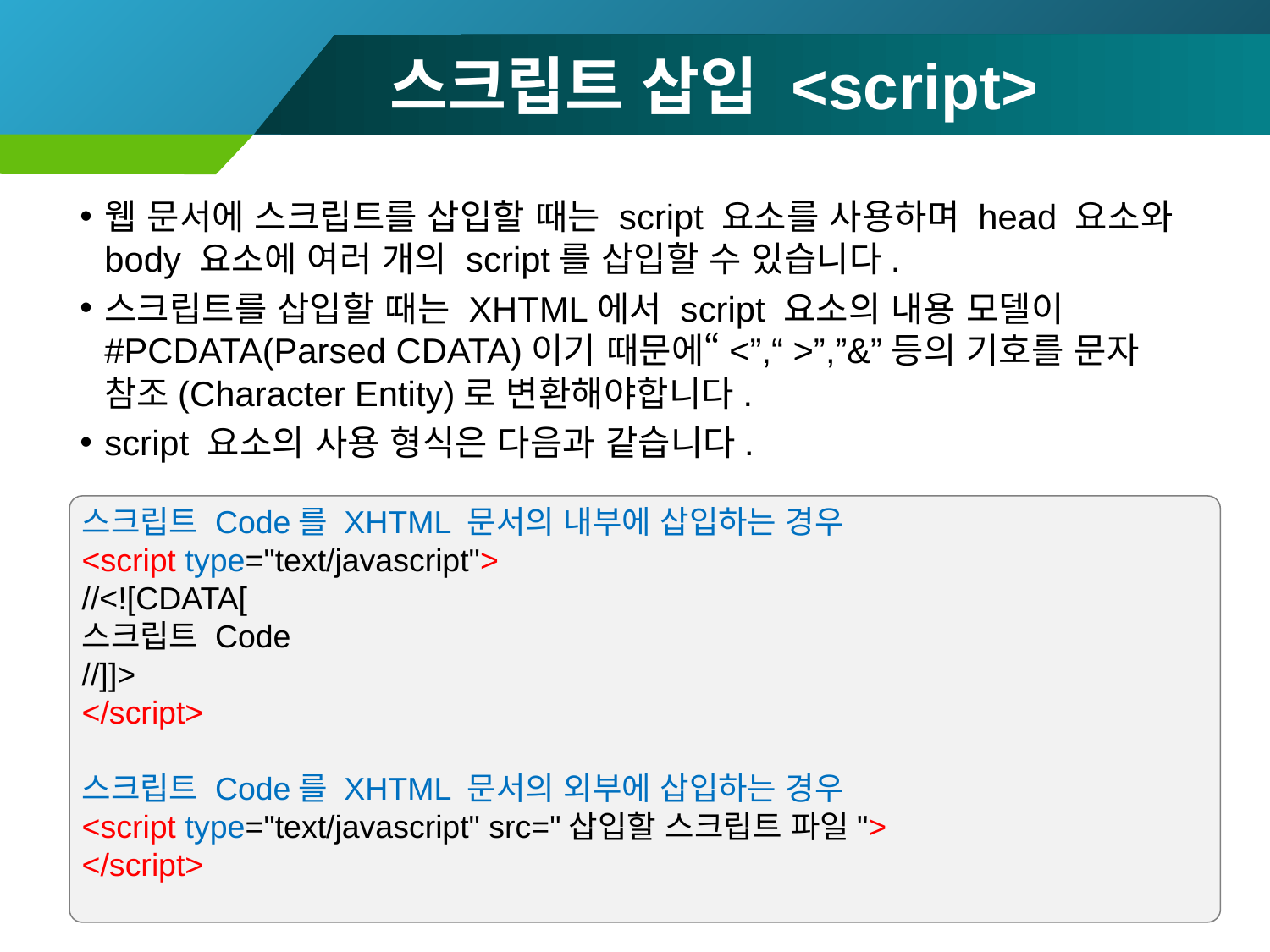

# 스크립트 삽입 <script>
웹 문서에 스크립트를 삽입할 때는 script 요소를 사용하며 head 요소와 body 요소에 여러 개의 script를 삽입할 수 있습니다.
스크립트를 삽입할 때는 XHTML에서 script 요소의 내용 모델이#PCDATA(Parsed CDATA)이기 때문에“<”,“ >”,”&”등의 기호를 문자 참조(Character Entity)로 변환해야합니다.
script 요소의 사용 형식은 다음과 같습니다.

스크립트 Code를 XHTML 문서의 내부에 삽입하는 경우
<script type="text/javascript">
//<![CDATA[
스크립트 Code
//]]>
</script>

스크립트 Code를 XHTML 문서의 외부에 삽입하는 경우
<script type="text/javascript" src="삽입할 스크립트 파일">
</script>